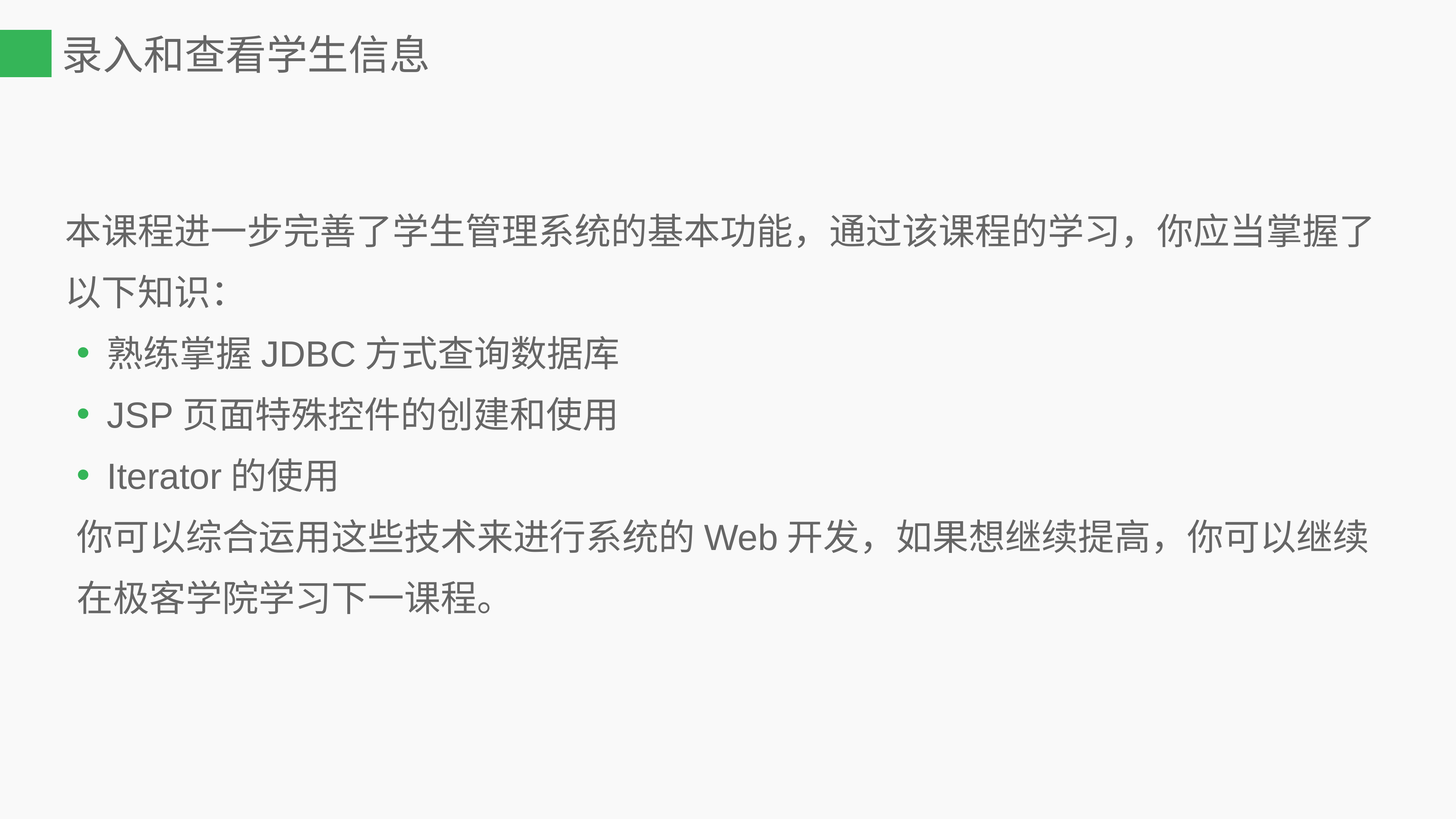

# 录入和查看学生信息
本课程进一步完善了学生管理系统的基本功能，通过该课程的学习，你应当掌握了以下知识：
熟练掌握JDBC方式查询数据库
JSP页面特殊控件的创建和使用
Iterator的使用
你可以综合运用这些技术来进行系统的Web开发，如果想继续提高，你可以继续在极客学院学习下一课程。